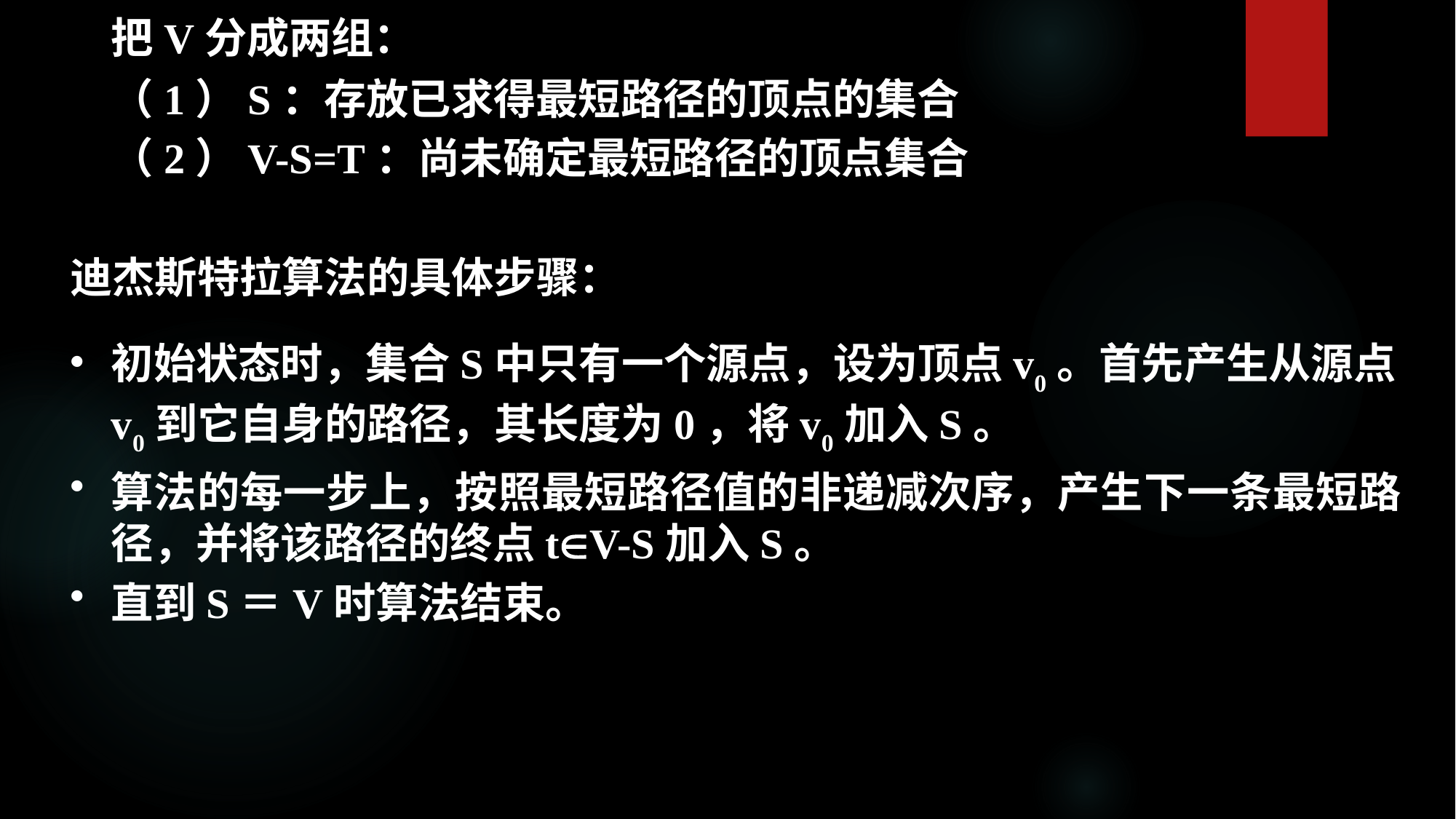

把V分成两组：
	（1）S：存放已求得最短路径的顶点的集合
	（2）V-S=T：尚未确定最短路径的顶点集合

迪杰斯特拉算法的具体步骤：

初始状态时，集合S中只有一个源点，设为顶点v0。首先产生从源点v0到它自身的路径，其长度为0，将v0加入S。
算法的每一步上，按照最短路径值的非递减次序，产生下一条最短路径，并将该路径的终点t∈V-S加入S。
直到S＝V时算法结束。